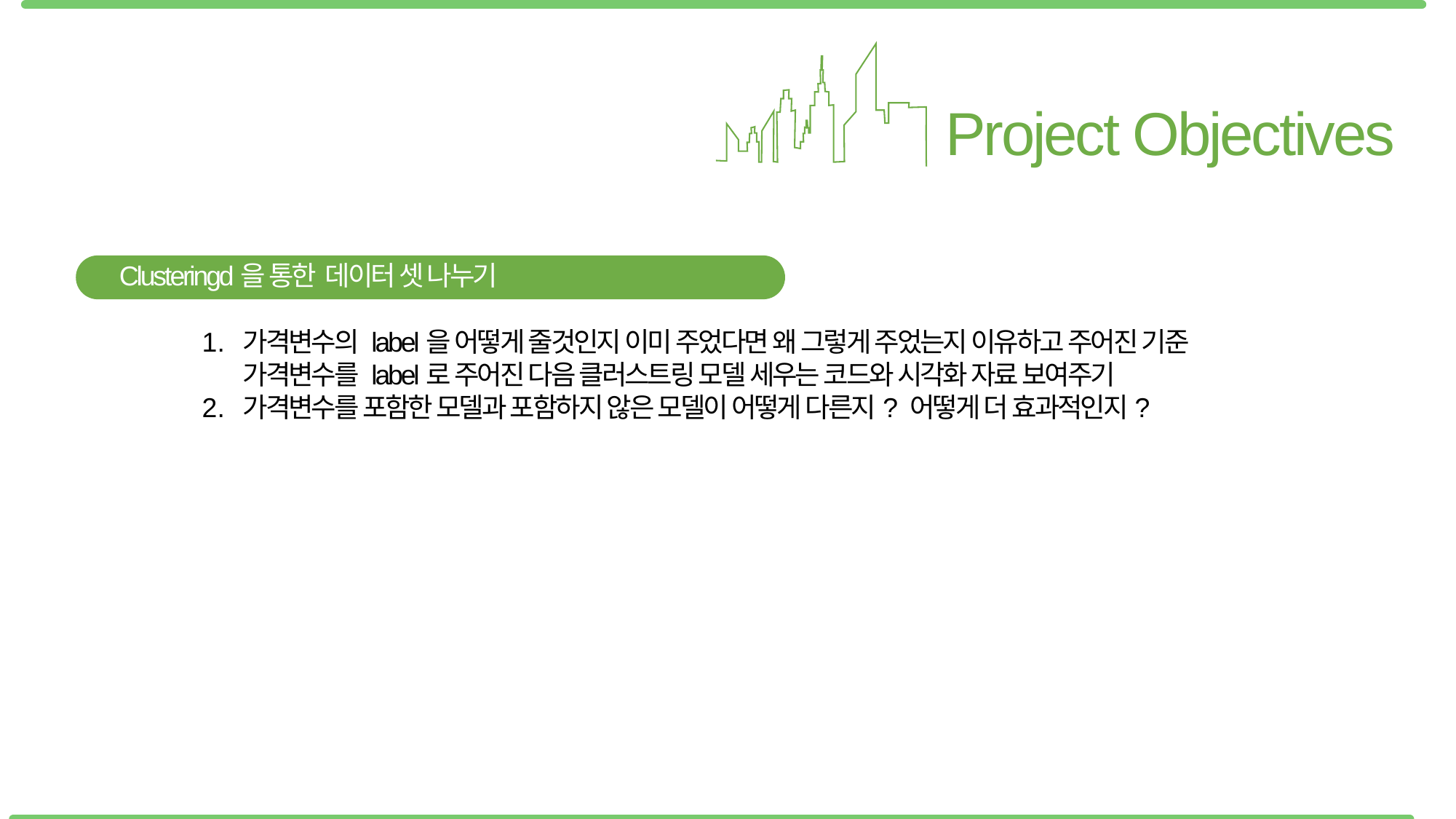

Project Objectives
Clusteringd을 통한  데이터 셋 나누기

가격변수의 label을 어떻게 줄것인지 이미 주었다면 왜 그렇게 주었는지 이유하고 주어진 기준
가격변수를 label로 주어진 다음 클러스트링 모델 세우는 코드와 시각화 자료 보여주기
가격변수를 포함한 모델과 포함하지 않은 모델이 어떻게 다른지? 어떻게 더 효과적인지?